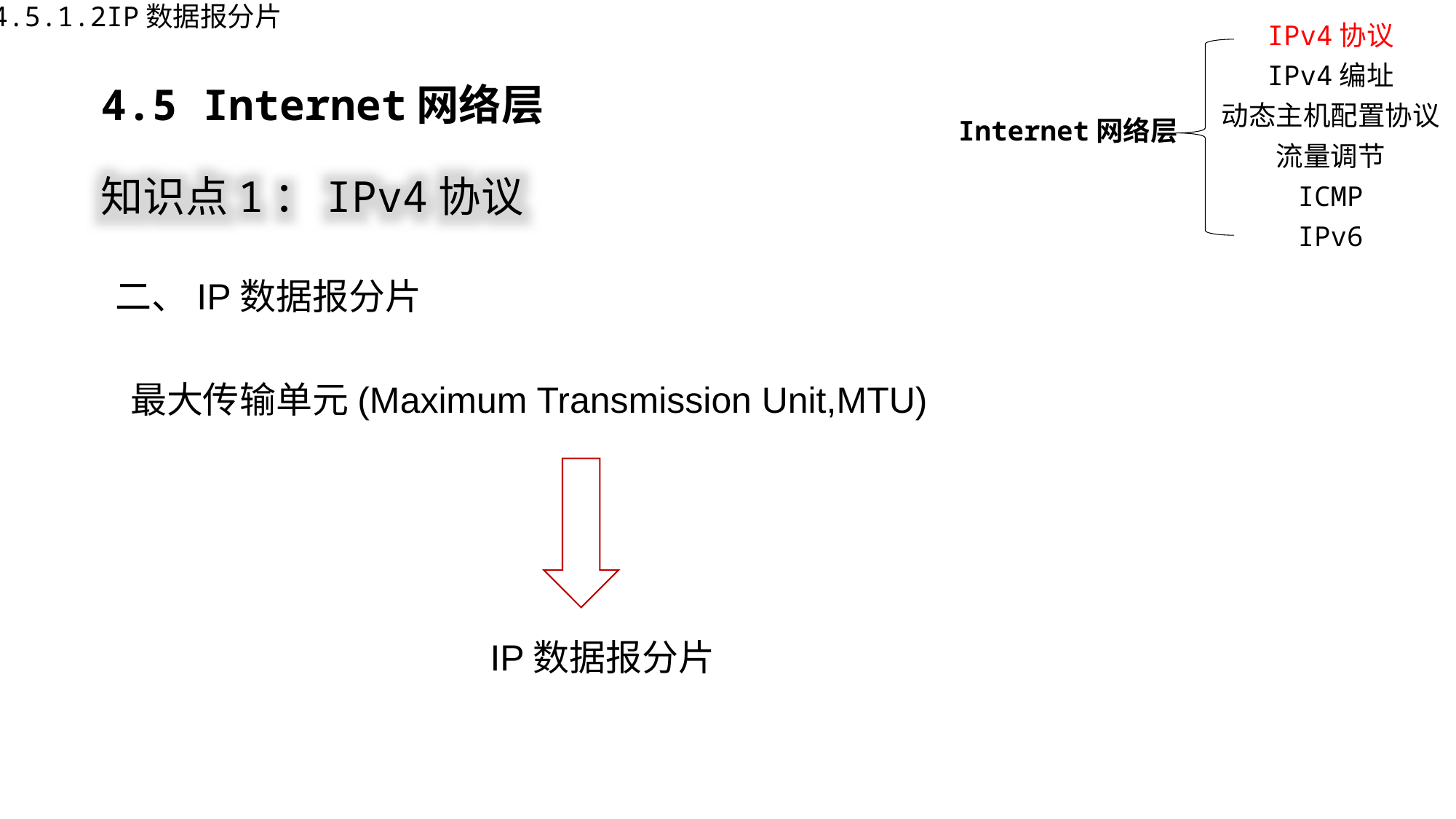

4.5.1.2IP数据报分片
IPv4协议

IPv4编址
动态主机配置协议
Internet网络层
流量调节
ICMP
IPv6
4.5 Internet网络层
知识点1：IPv4协议
二、IP数据报分片
最大传输单元(Maximum Transmission Unit,MTU)

IP数据报分片